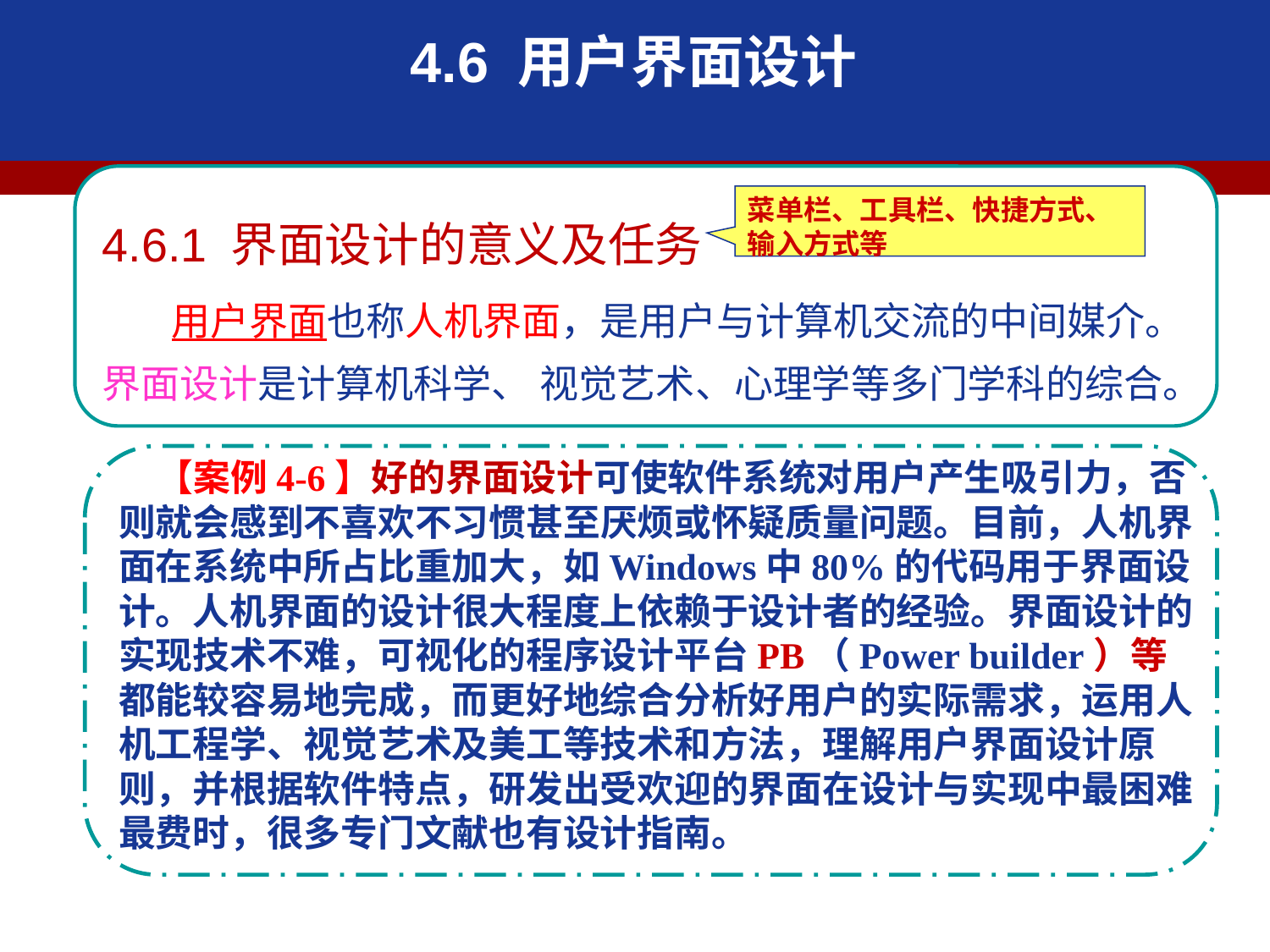

4.6 用户界面设计
4.6.1 界面设计的意义及任务
       用户界面也称人机界面，是用户与计算机交流的中间媒介。界面设计是计算机科学、 视觉艺术、心理学等多门学科的综合。
菜单栏、工具栏、快捷方式、输入方式等

【案例4-6】好的界面设计可使软件系统对用户产生吸引力，否则就会感到不喜欢不习惯甚至厌烦或怀疑质量问题。目前，人机界面在系统中所占比重加大，如Windows中80%的代码用于界面设计。人机界面的设计很大程度上依赖于设计者的经验。界面设计的实现技术不难，可视化的程序设计平台PB（Power builder）等都能较容易地完成，而更好地综合分析好用户的实际需求，运用人机工程学、视觉艺术及美工等技术和方法，理解用户界面设计原则，并根据软件特点，研发出受欢迎的界面在设计与实现中最困难最费时，很多专门文献也有设计指南。